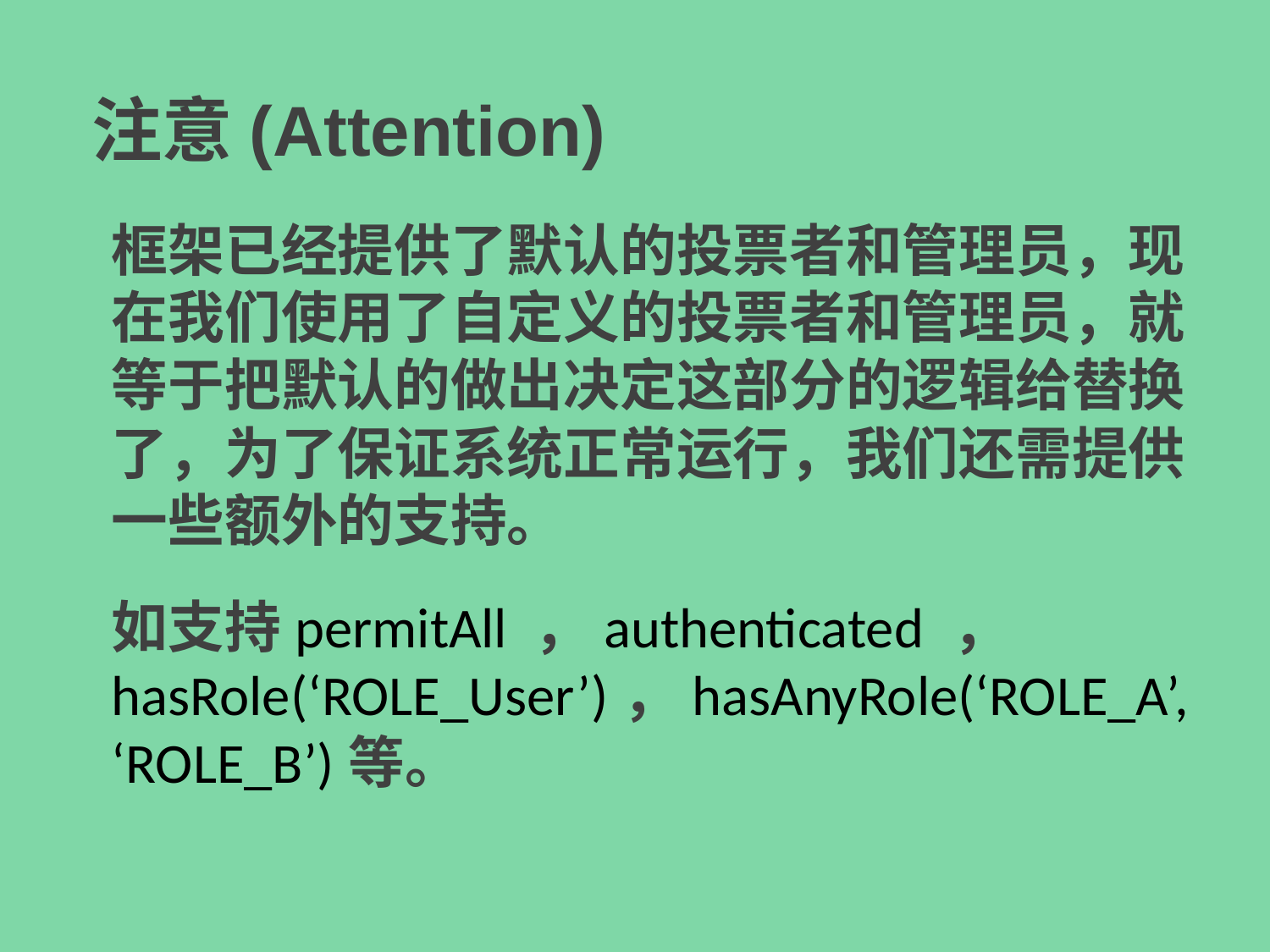

注意(Attention)
框架已经提供了默认的投票者和管理员，现在我们使用了自定义的投票者和管理员，就等于把默认的做出决定这部分的逻辑给替换了，为了保证系统正常运行，我们还需提供一些额外的支持。
如支持permitAll ，authenticated ， hasRole(‘ROLE_User’)，hasAnyRole(‘ROLE_A’, ‘ROLE_B’)等。